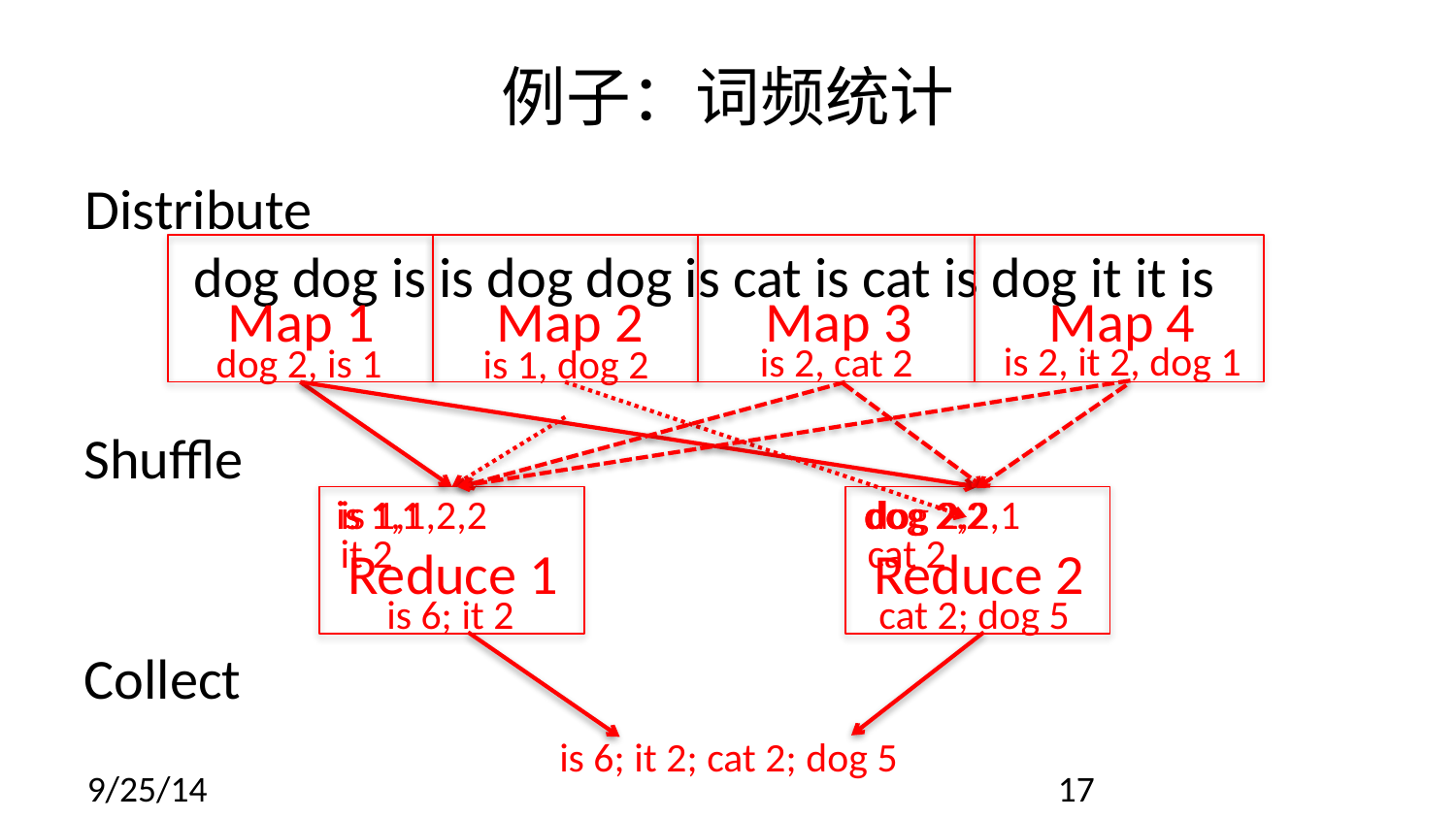

# 例子：词频统计
Distribute
dog dog is is dog dog is cat is cat is dog it it is

Map 1

Map 2

Map 3

Map 4
is 2, it 2, dog 1
is 2, cat 2
dog 2, is 1
is 1, dog 2
dog 2,2,1
cat 2
is 1,1,2,2
it 2
is 1
dog 2
Shuffle
is 1,1
dog 2,2

Reduce 1

Reduce 2
is 6; it 2
cat 2; dog 5
is 6; it 2; cat 2; dog 5
Collect
9/25/14
17